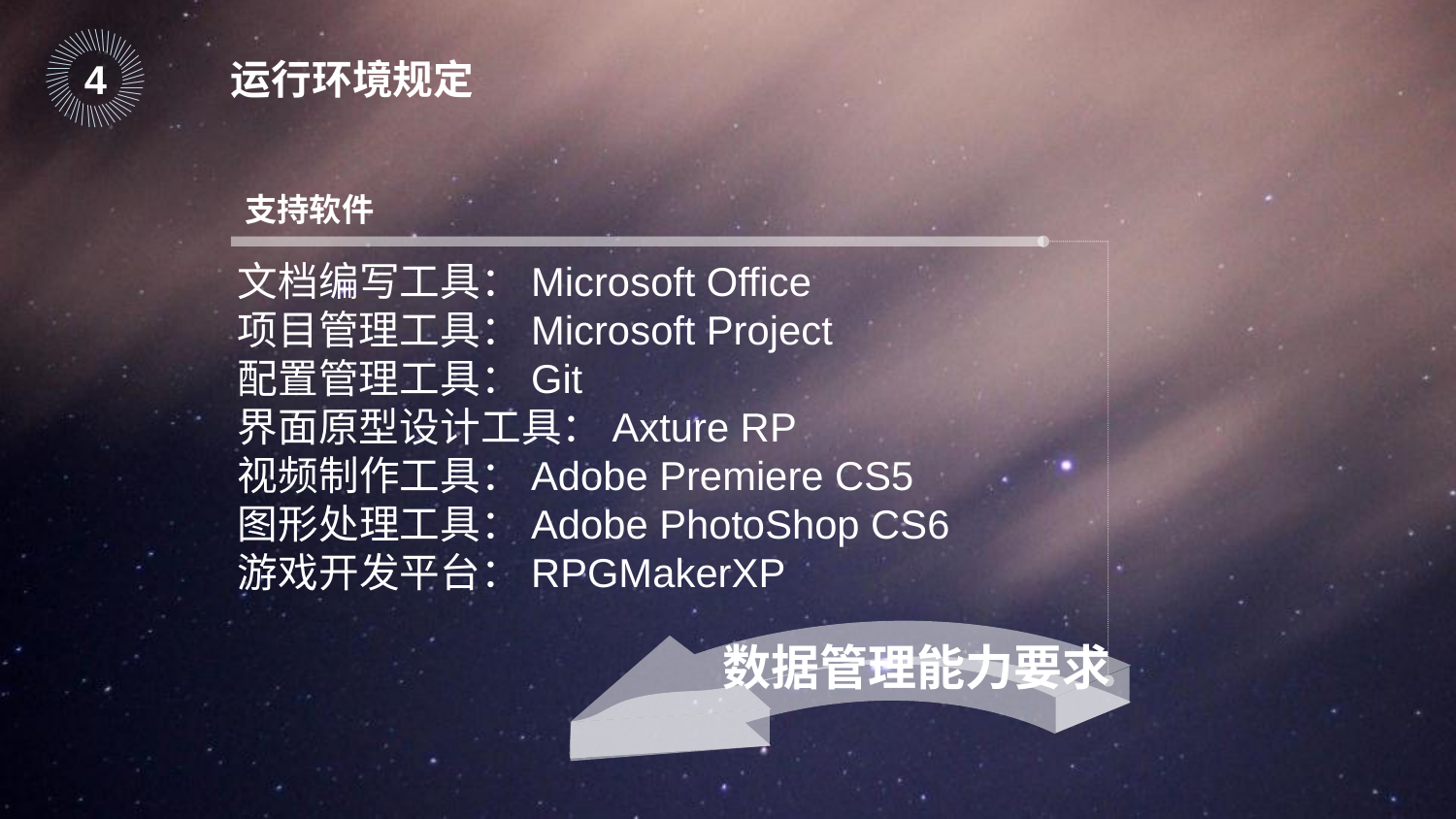

｜
｜
｜
｜
｜
｜
｜
｜
｜
｜
｜
｜
｜
｜
｜
｜
｜
｜
｜
｜
｜
｜
｜
｜
｜
｜
｜
｜
｜
｜
｜
｜
｜
｜
｜
｜
｜
｜
｜
｜
｜
｜
｜
｜
｜
｜
4
运行环境规定
支持软件

文档编写工具：Microsoft Office
项目管理工具：Microsoft Project
配置管理工具：Git
界面原型设计工具：Axture RP
视频制作工具：Adobe Premiere CS5
图形处理工具：Adobe PhotoShop CS6
游戏开发平台：RPGMakerXP

数据管理能力要求